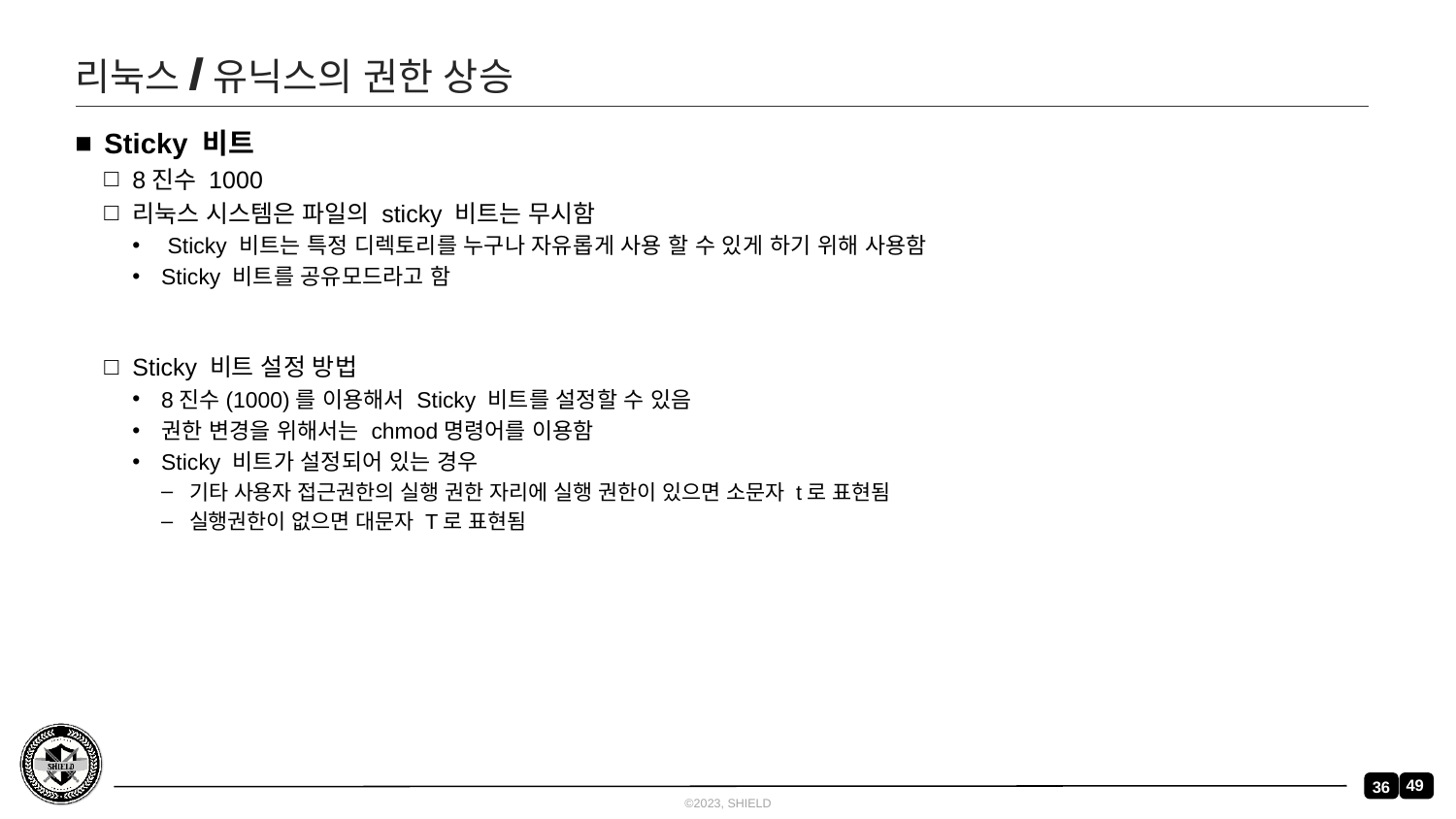

# 리눅스/유닉스의 권한 상승
Sticky 비트
8진수 1000
리눅스 시스템은 파일의 sticky 비트는 무시함
 Sticky 비트는 특정 디렉토리를 누구나 자유롭게 사용 할 수 있게 하기 위해 사용함
Sticky 비트를 공유모드라고 함

Sticky 비트 설정 방법
8진수(1000)를 이용해서 Sticky 비트를 설정할 수 있음
권한 변경을 위해서는 chmod명령어를 이용함
Sticky 비트가 설정되어 있는 경우
기타 사용자 접근권한의 실행 권한 자리에 실행 권한이 있으면 소문자 t로 표현됨
실행권한이 없으면 대문자 T로 표현됨